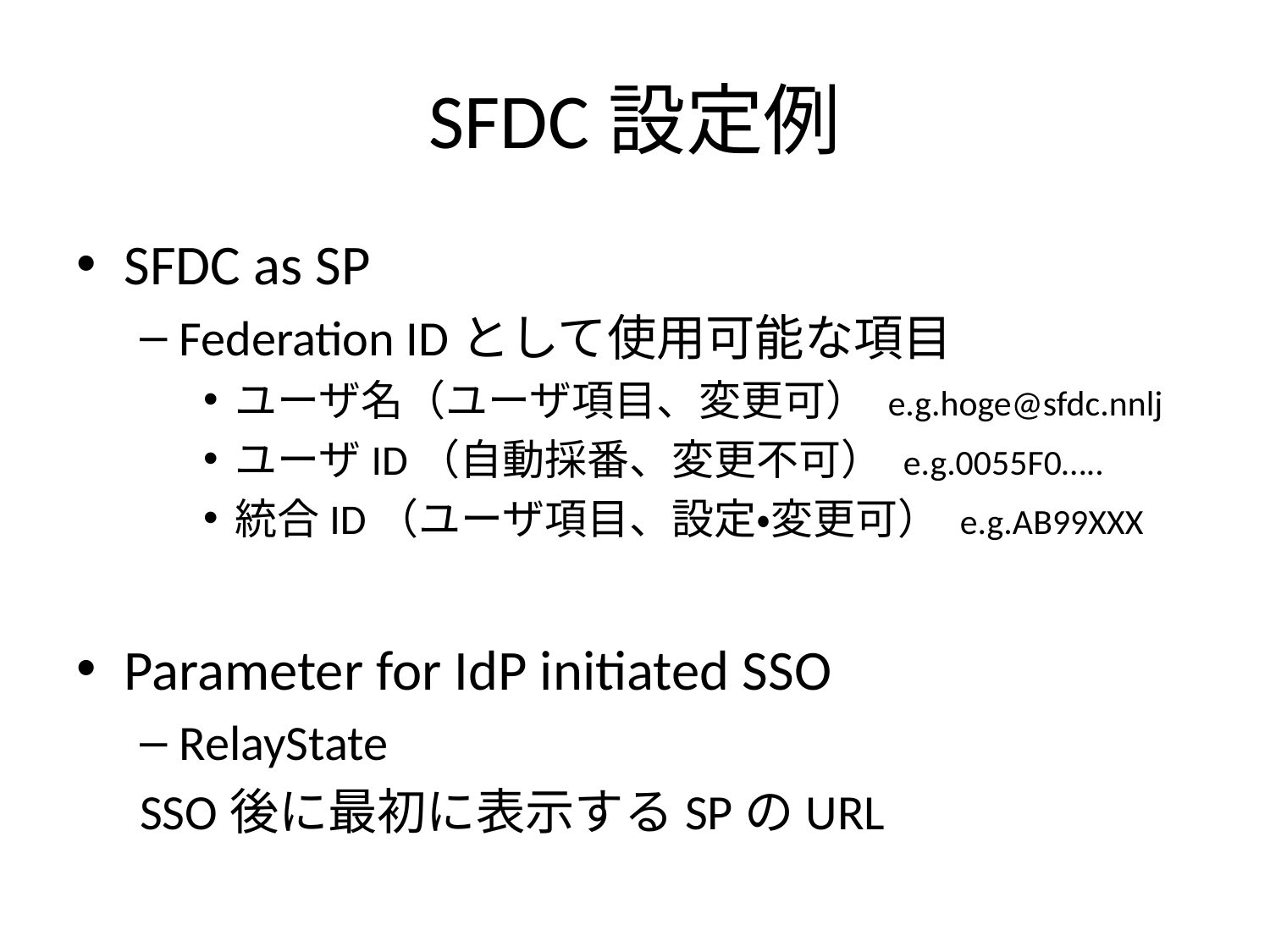

# SFDC設定例
SFDC as SP
Federation IDとして使用可能な項目
ユーザ名（ユーザ項目、変更可） e.g.hoge@sfdc.nnlj
ユーザID（自動採番、変更不可） e.g.0055F0…..
統合ID（ユーザ項目、設定・変更可） e.g.AB99XXX

Parameter for IdP initiated SSO
RelayState
SSO後に最初に表示するSPのURL